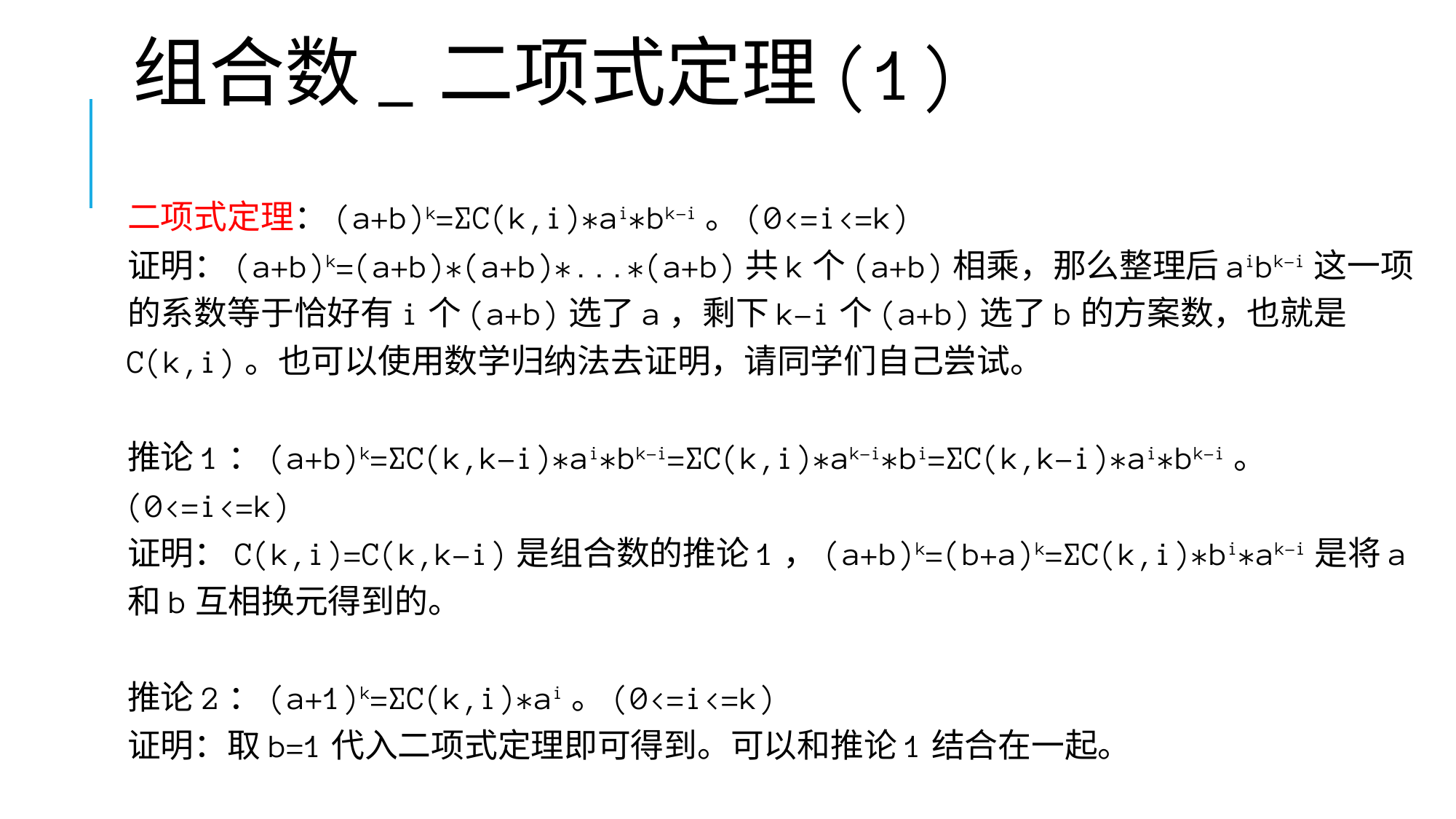

# 组合数_二项式定理(1)
二项式定理：(a+b)k=∑C(k,i)*ai*bk-i。(0<=i<=k)
证明：(a+b)k=(a+b)*(a+b)*...*(a+b)共k个(a+b)相乘，那么整理后aibk-i这一项的系数等于恰好有i个(a+b)选了a，剩下k-i个(a+b)选了b的方案数，也就是C(k,i)。也可以使用数学归纳法去证明，请同学们自己尝试。

推论1：(a+b)k=∑C(k,k-i)*ai*bk-i=∑C(k,i)*ak-i*bi=∑C(k,k-i)*ai*bk-i。(0<=i<=k)
证明：C(k,i)=C(k,k-i)是组合数的推论1，(a+b)k=(b+a)k=∑C(k,i)*bi*ak-i是将a和b互相换元得到的。

推论2：(a+1)k=∑C(k,i)*ai。(0<=i<=k)
证明：取b=1代入二项式定理即可得到。可以和推论1结合在一起。